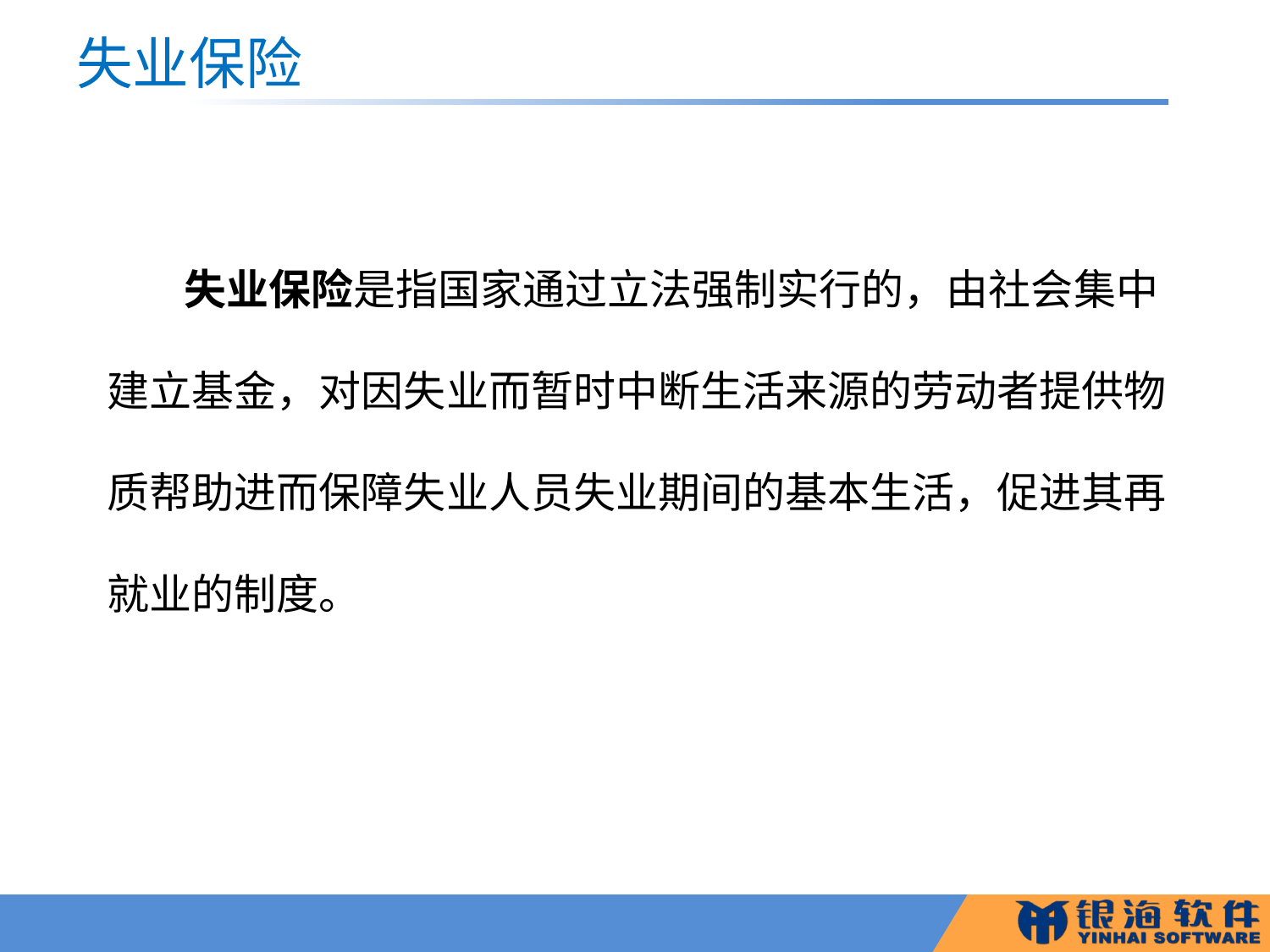

# 失业保险
       失业保险是指国家通过立法强制实行的，由社会集中建立基金，对因失业而暂时中断生活来源的劳动者提供物质帮助进而保障失业人员失业期间的基本生活，促进其再就业的制度。